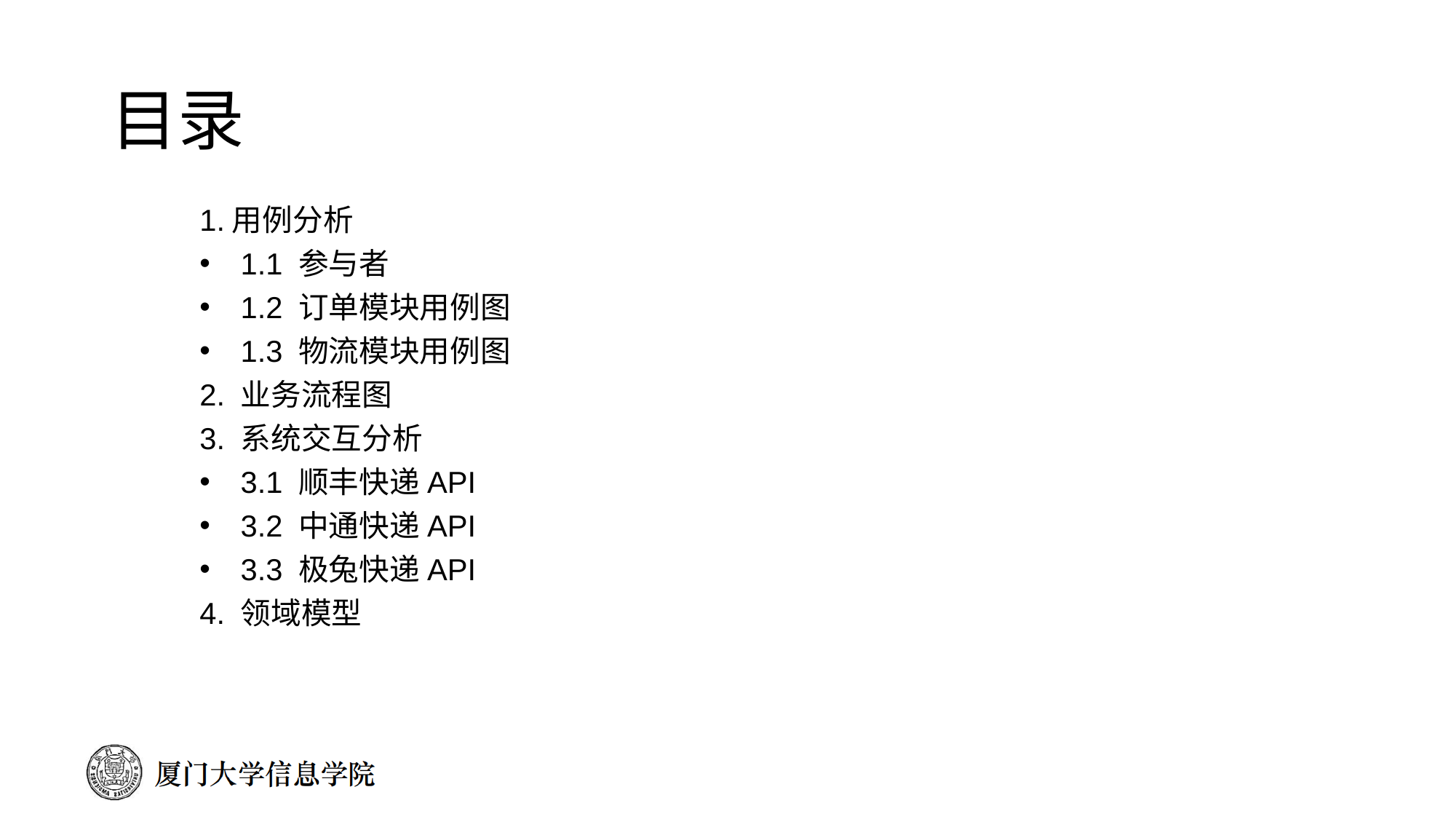

# 目录
1.用例分析
1.1 参与者
1.2 订单模块用例图
1.3 物流模块用例图
2. 业务流程图
3. 系统交互分析
3.1 顺丰快递API
3.2 中通快递API
3.3 极兔快递API
4. 领域模型